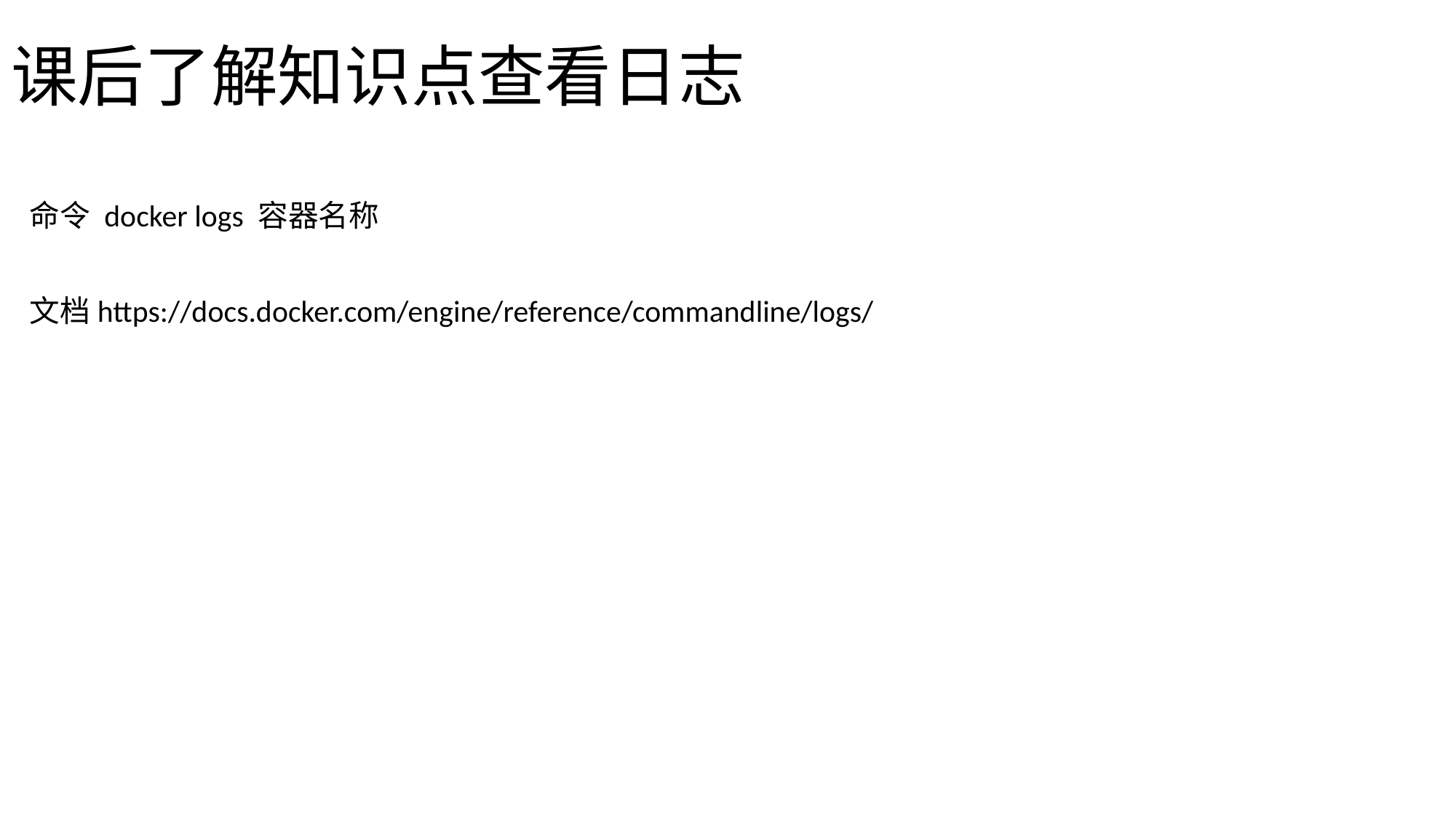

# 课后了解知识点查看日志
命令 docker logs 容器名称

文档https://docs.docker.com/engine/reference/commandline/logs/